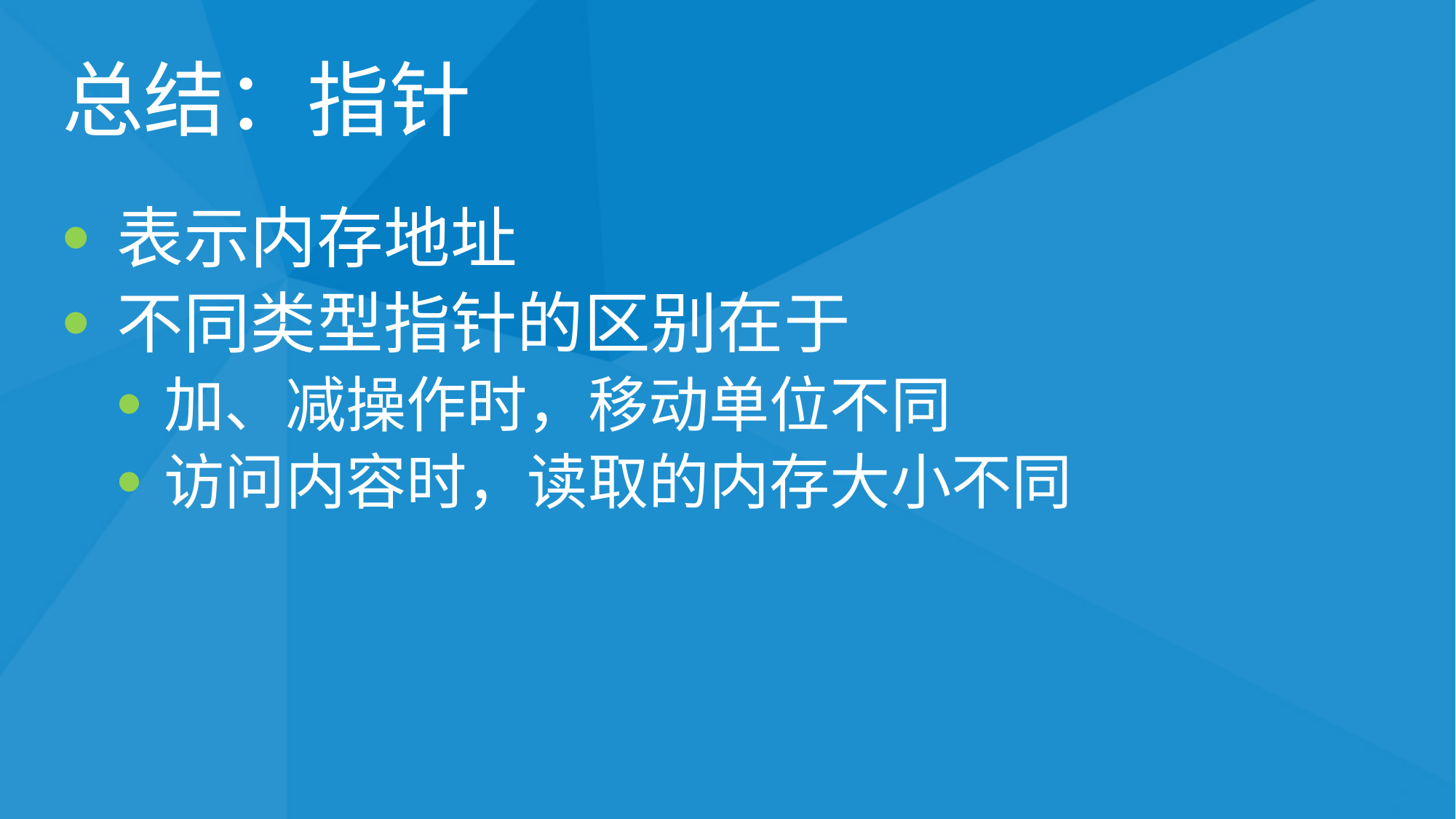

# 总结：指针
表示内存地址
不同类型指针的区别在于
加、减操作时，移动单位不同
访问内容时，读取的内存大小不同